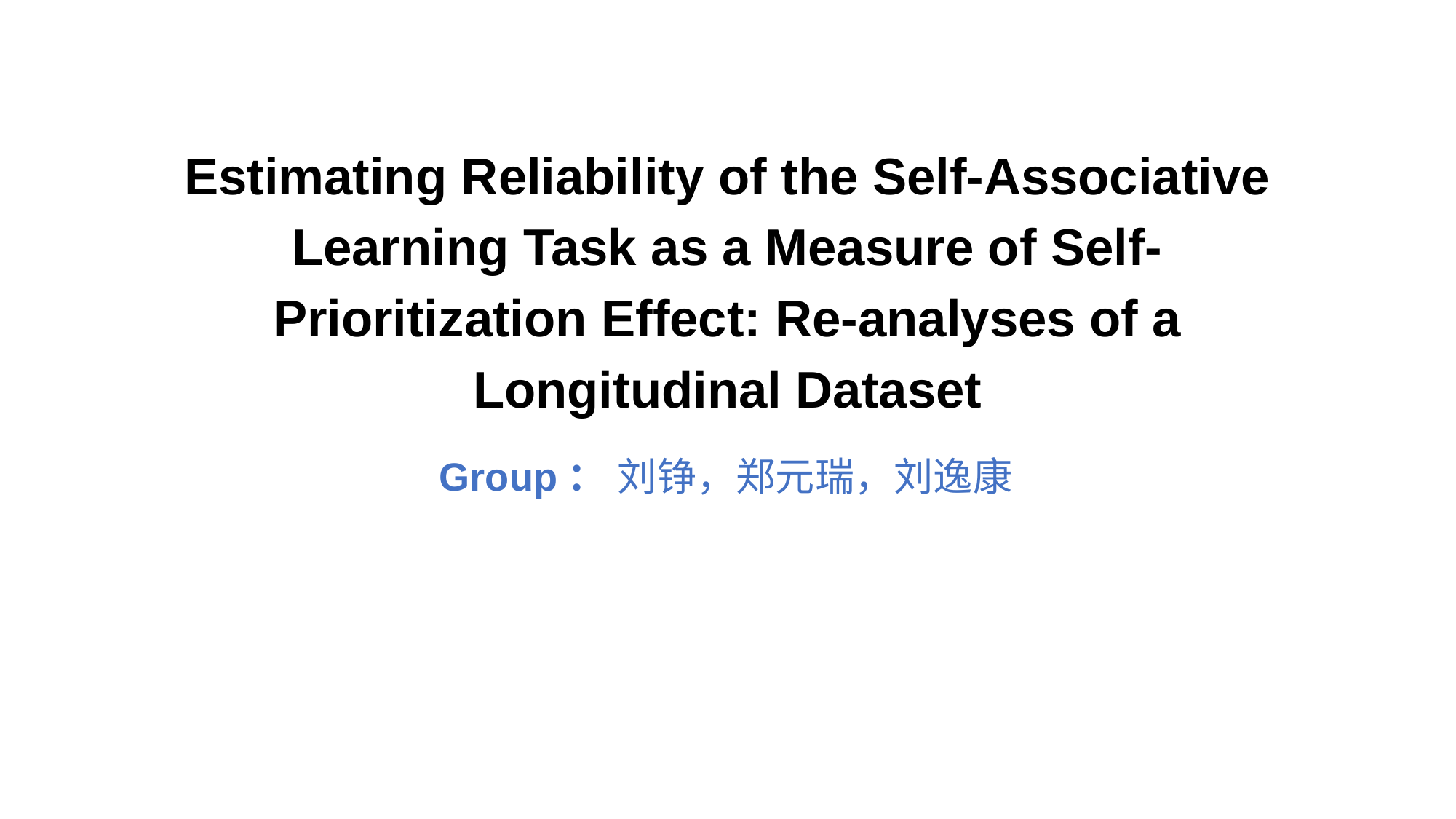

Estimating Reliability of the Self-Associative Learning Task as a Measure of Self-Prioritization Effect: Re-analyses of a Longitudinal Dataset

Group： 刘铮，郑元瑞，刘逸康